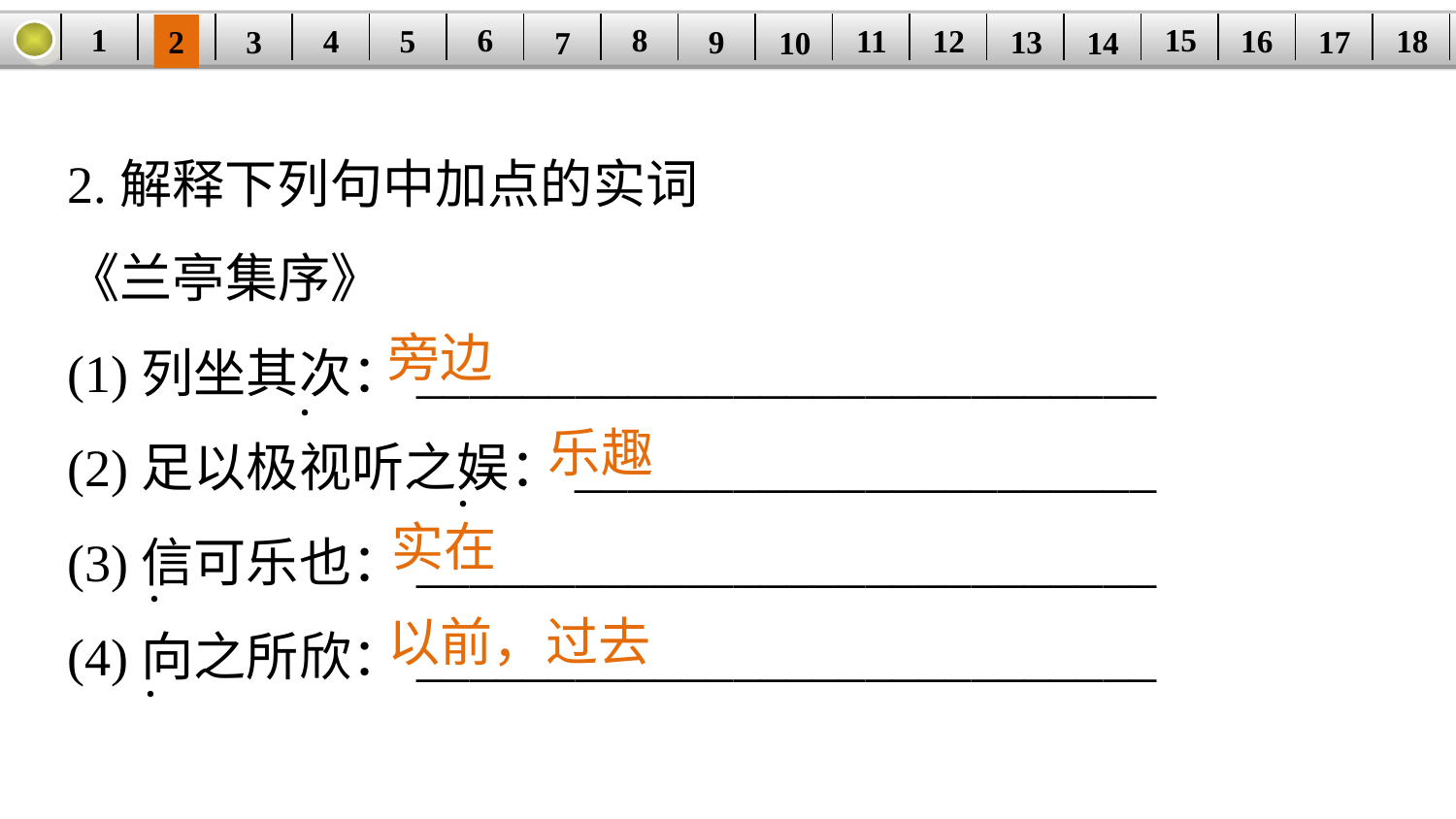

1
8
15
6
11
18
5
16
|  |  |  |  |  |  |  |  |  |  |  |  |  |  |  |  |  |  |
| --- | --- | --- | --- | --- | --- | --- | --- | --- | --- | --- | --- | --- | --- | --- | --- | --- | --- |
12
4
17
13
3
9
2
14
7
10

2.解释下列句中加点的实词
《兰亭集序》
(1)列坐其次：____________________________
(2)足以极视听之娱：______________________
(3)信可乐也：____________________________
(4)向之所欣：____________________________
旁边
·
乐趣
·
实在
·
以前，过去
·